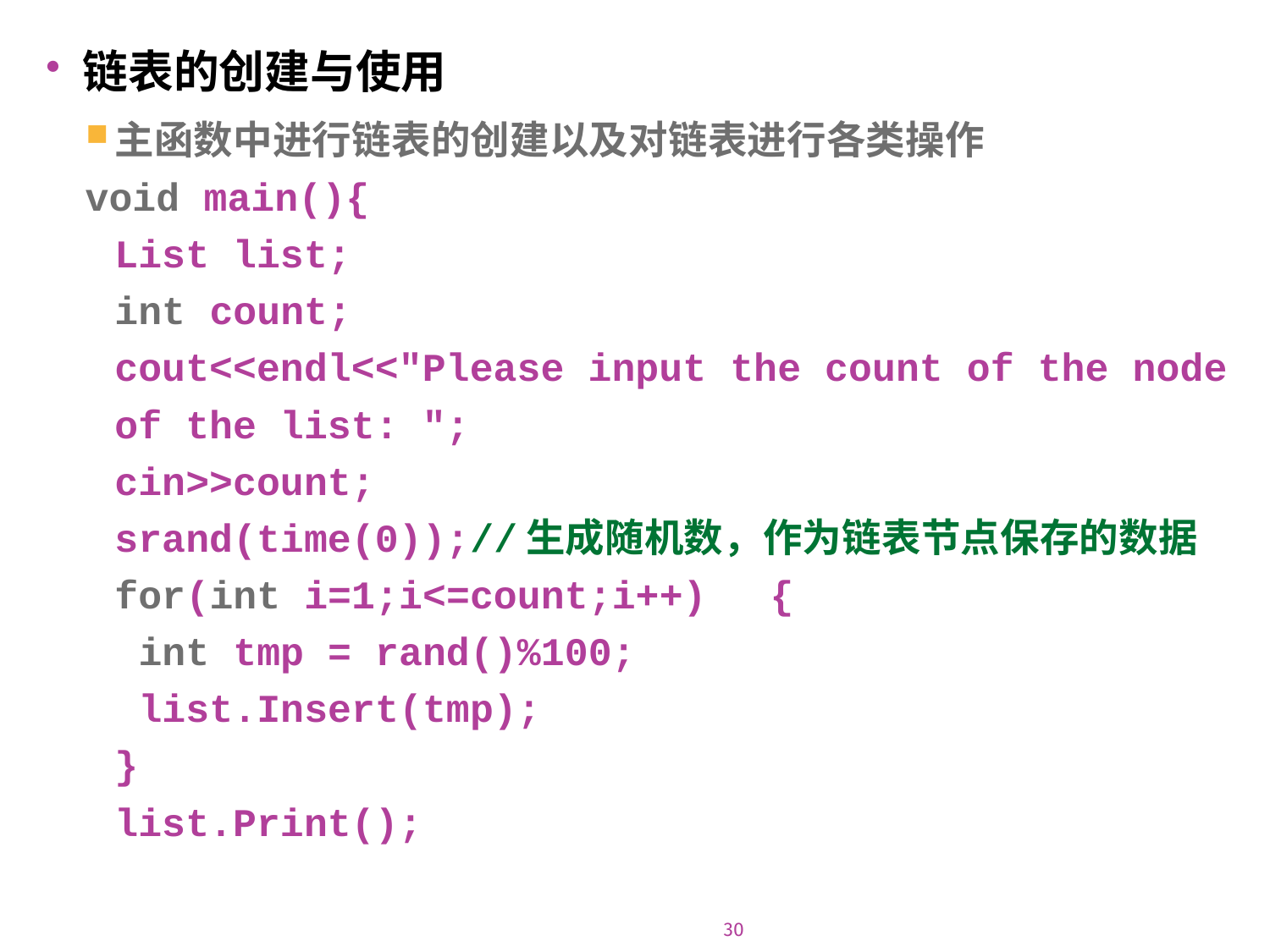

链表的创建与使用
主函数中进行链表的创建以及对链表进行各类操作
void main(){
	List list;
	int count;
	cout<<endl<<"Please input the count of the node of the list: ";
	cin>>count;
	srand(time(0));//生成随机数，作为链表节点保存的数据
	for(int i=1;i<=count;i++)	{
		 int tmp = rand()%100;
		 list.Insert(tmp);
	}
	list.Print();

30